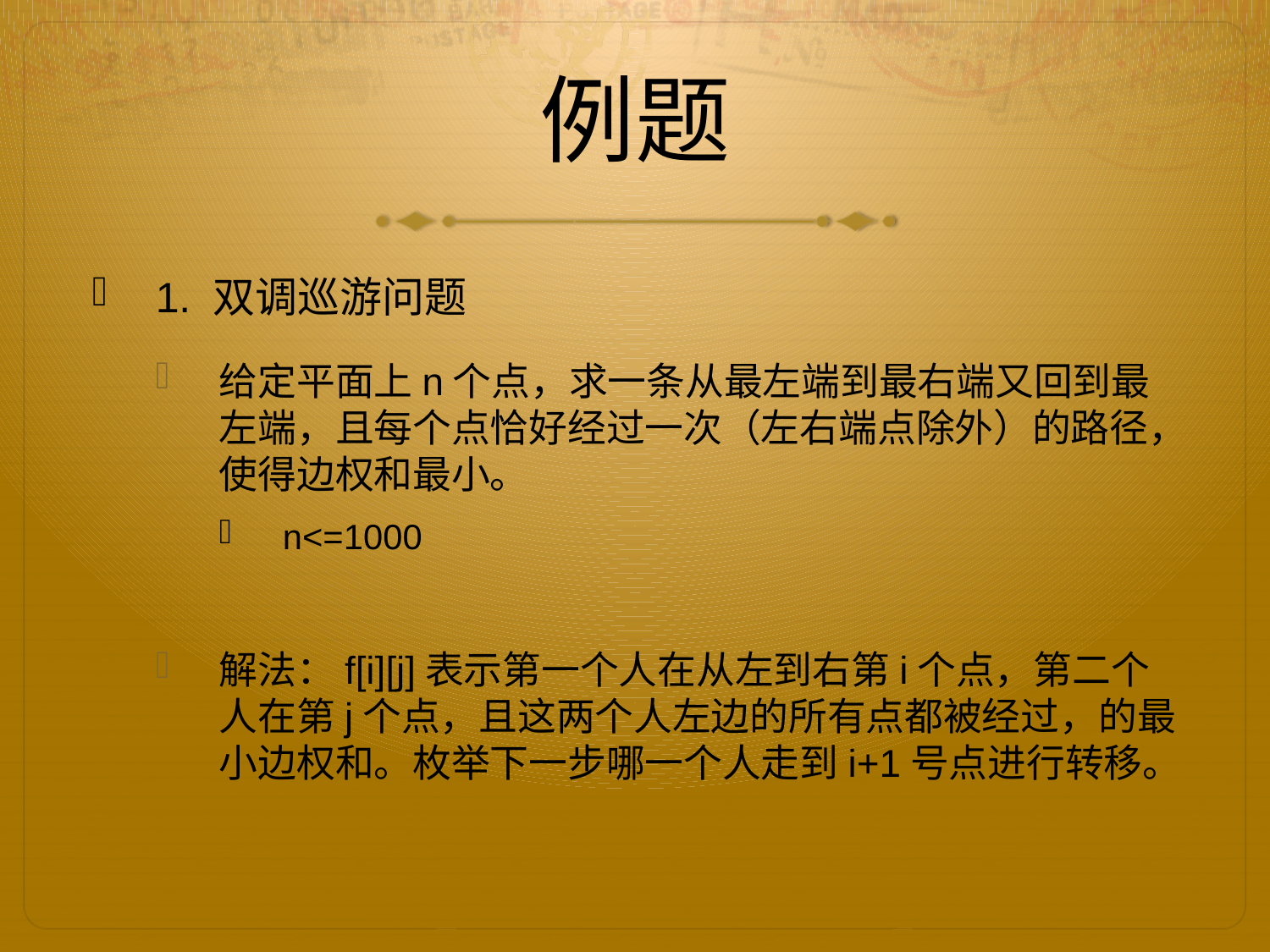

# 例题
1. 双调巡游问题
给定平面上n个点，求一条从最左端到最右端又回到最左端，且每个点恰好经过一次（左右端点除外）的路径，使得边权和最小。
n<=1000

解法：f[i][j]表示第一个人在从左到右第i个点，第二个人在第j个点，且这两个人左边的所有点都被经过，的最小边权和。枚举下一步哪一个人走到i+1号点进行转移。